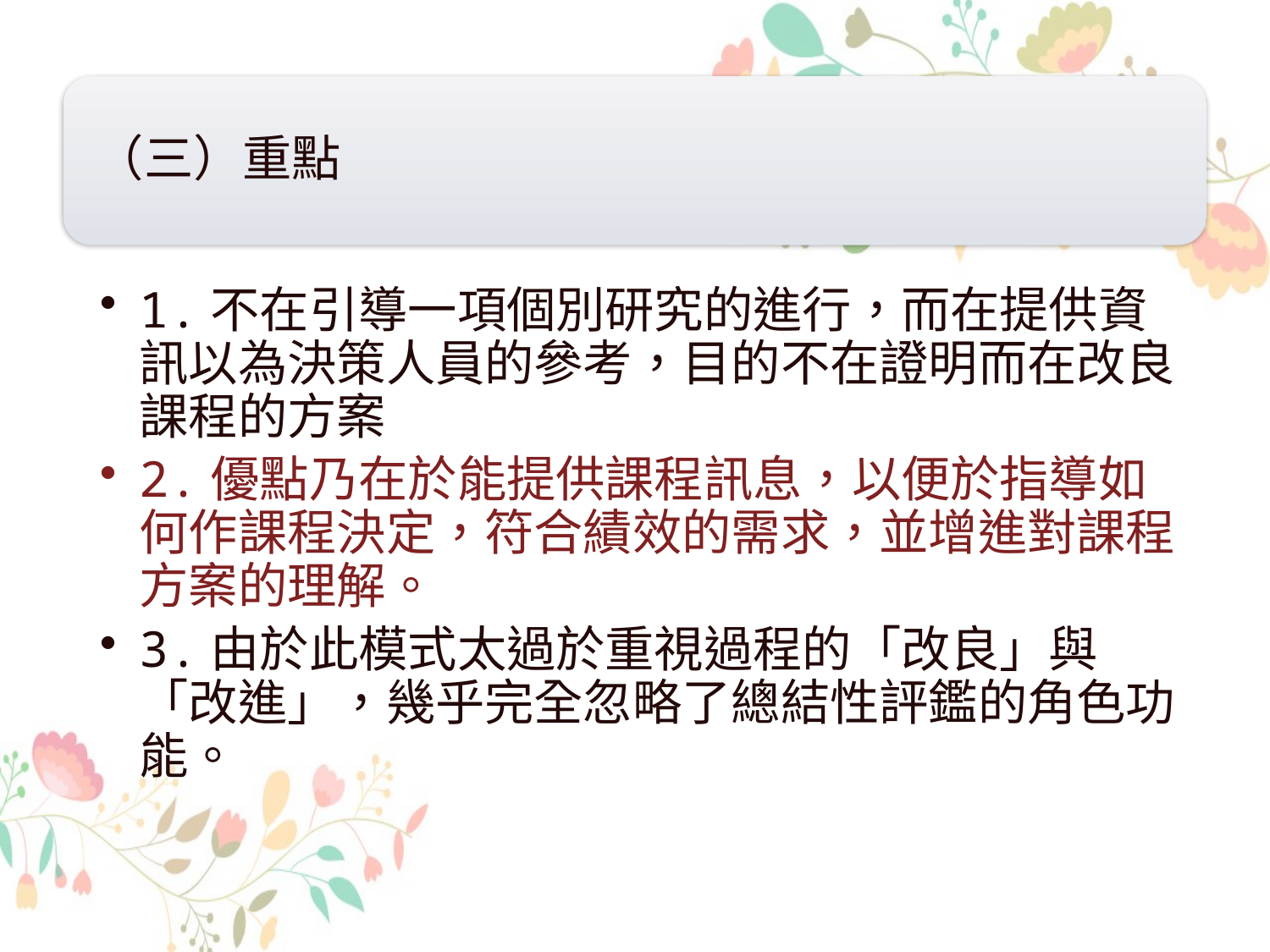

（三）重點
1.不在引導一項個別研究的進行，而在提供資訊以為決策人員的參考，目的不在證明而在改良課程的方案
2.優點乃在於能提供課程訊息，以便於指導如何作課程決定，符合績效的需求，並增進對課程方案的理解。
3.由於此模式太過於重視過程的「改良」與「改進」，幾乎完全忽略了總結性評鑑的角色功能。